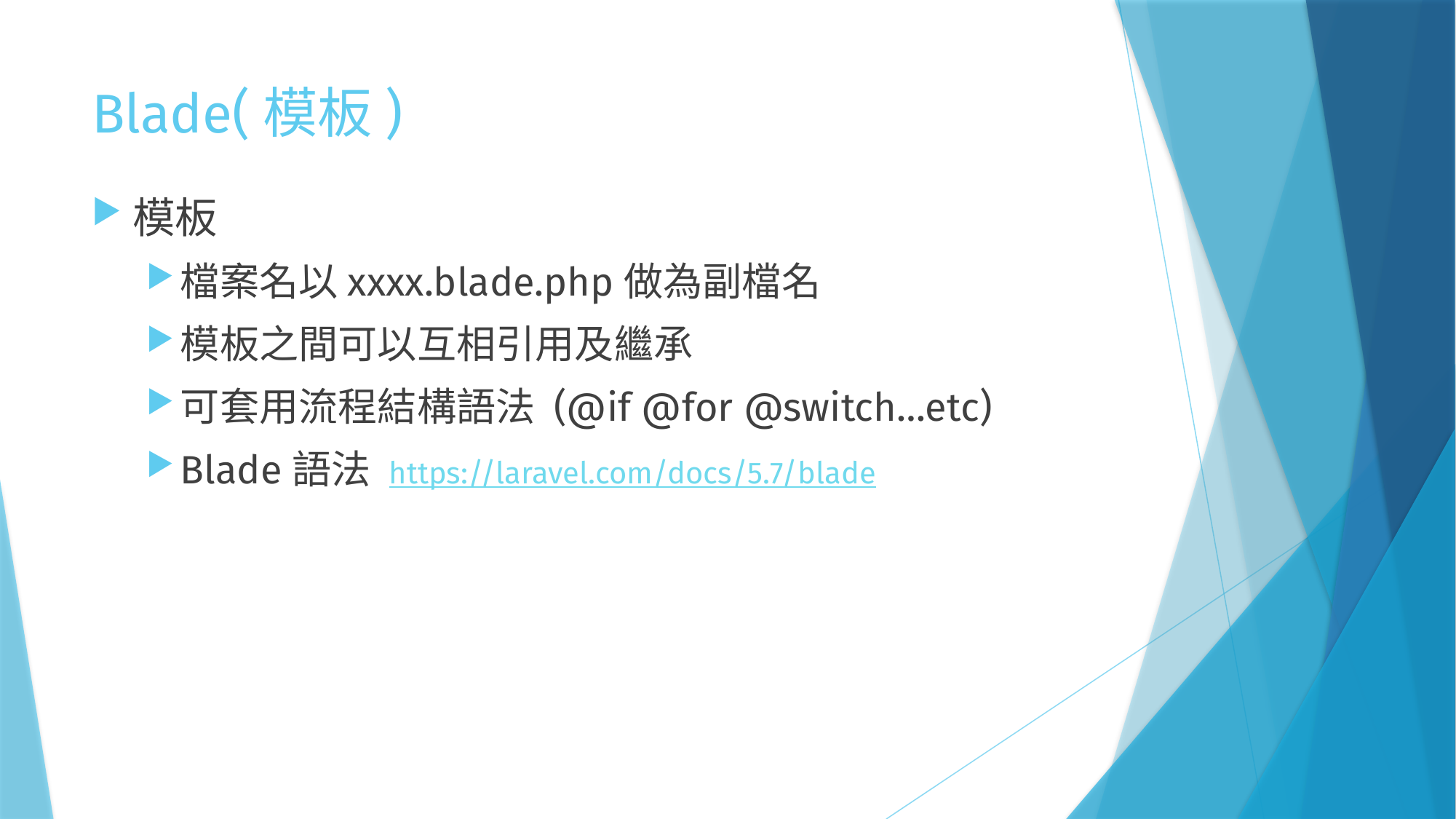

# Blade(模板)
模板
檔案名以xxxx.blade.php做為副檔名
模板之間可以互相引用及繼承
可套用流程結構語法 (@if @for @switch…etc)
Blade語法 https://laravel.com/docs/5.7/blade